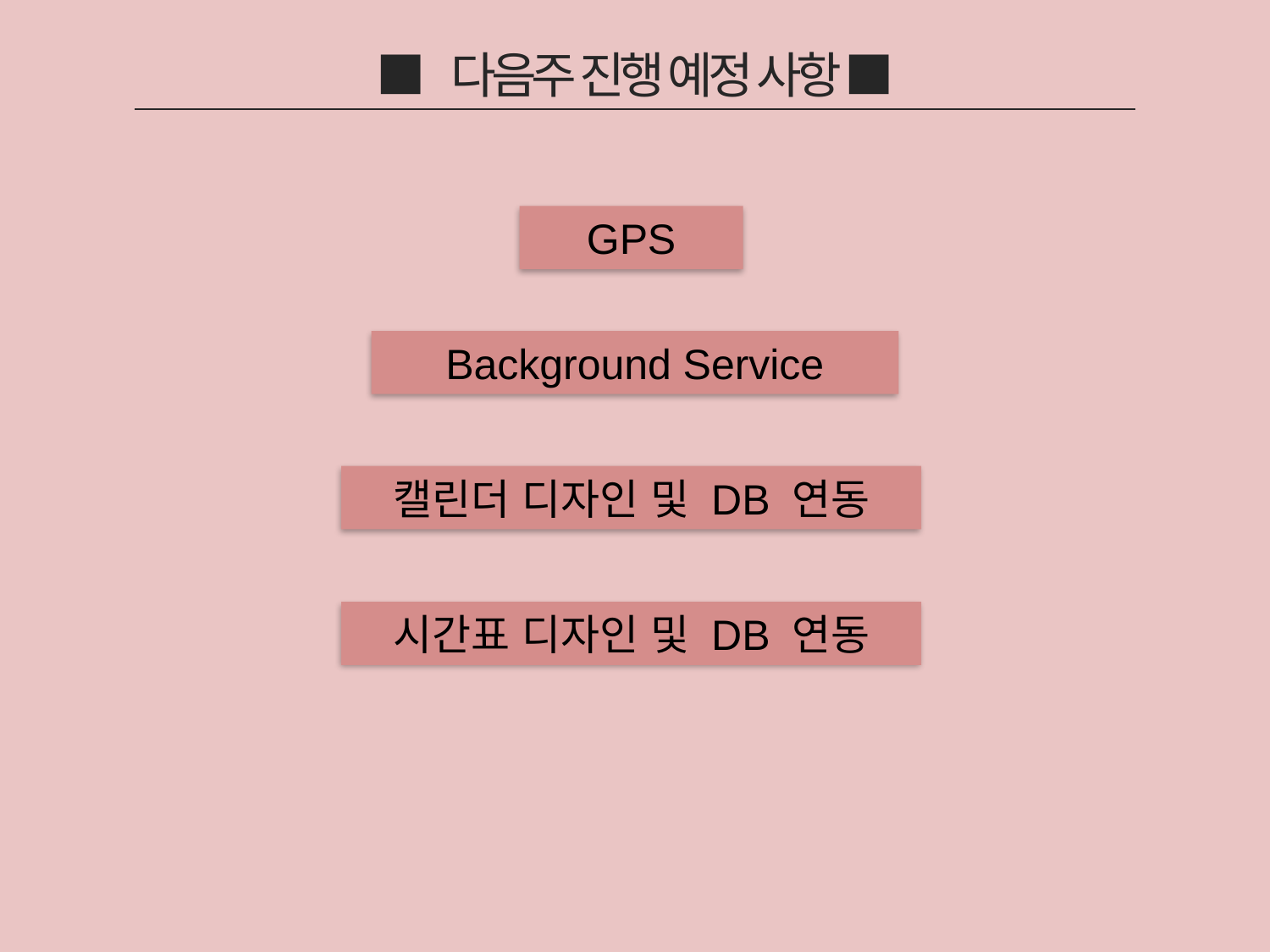

■ 다음주 진행 예정 사항 ■
GPS
Background Service
캘린더 디자인 및 DB 연동
시간표 디자인 및 DB 연동